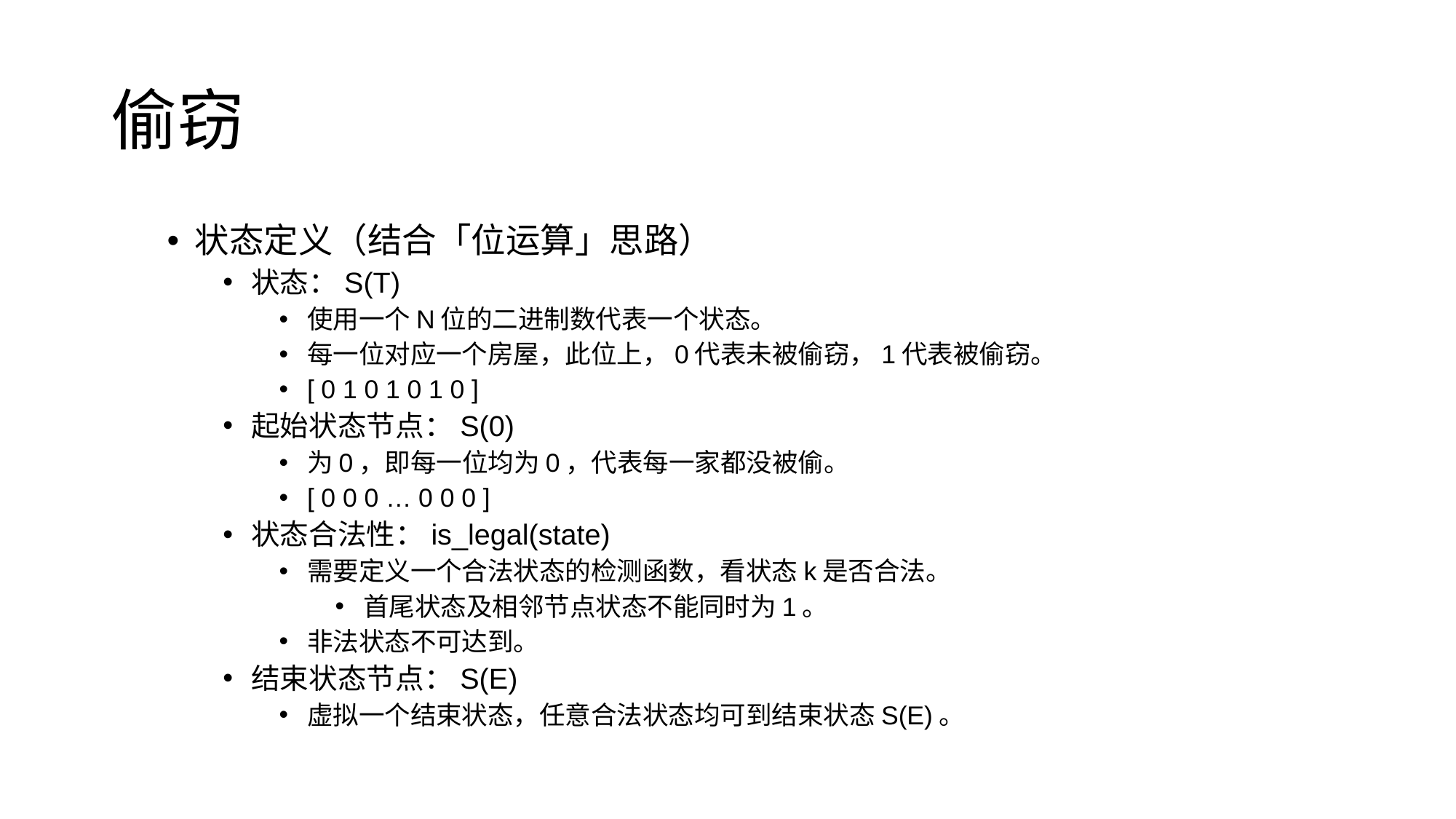

# 偷窃
状态定义（结合「位运算」思路）
状态：S(T)
使用一个N位的二进制数代表一个状态。
每一位对应一个房屋，此位上，0代表未被偷窃，1代表被偷窃。
[ 0 1 0 1 0 1 0 ]
起始状态节点：S(0)
为0，即每一位均为0，代表每一家都没被偷。
[ 0 0 0 … 0 0 0 ]
状态合法性：is_legal(state)
需要定义一个合法状态的检测函数，看状态k是否合法。
首尾状态及相邻节点状态不能同时为1。
非法状态不可达到。
结束状态节点：S(E)
虚拟一个结束状态，任意合法状态均可到结束状态S(E)。